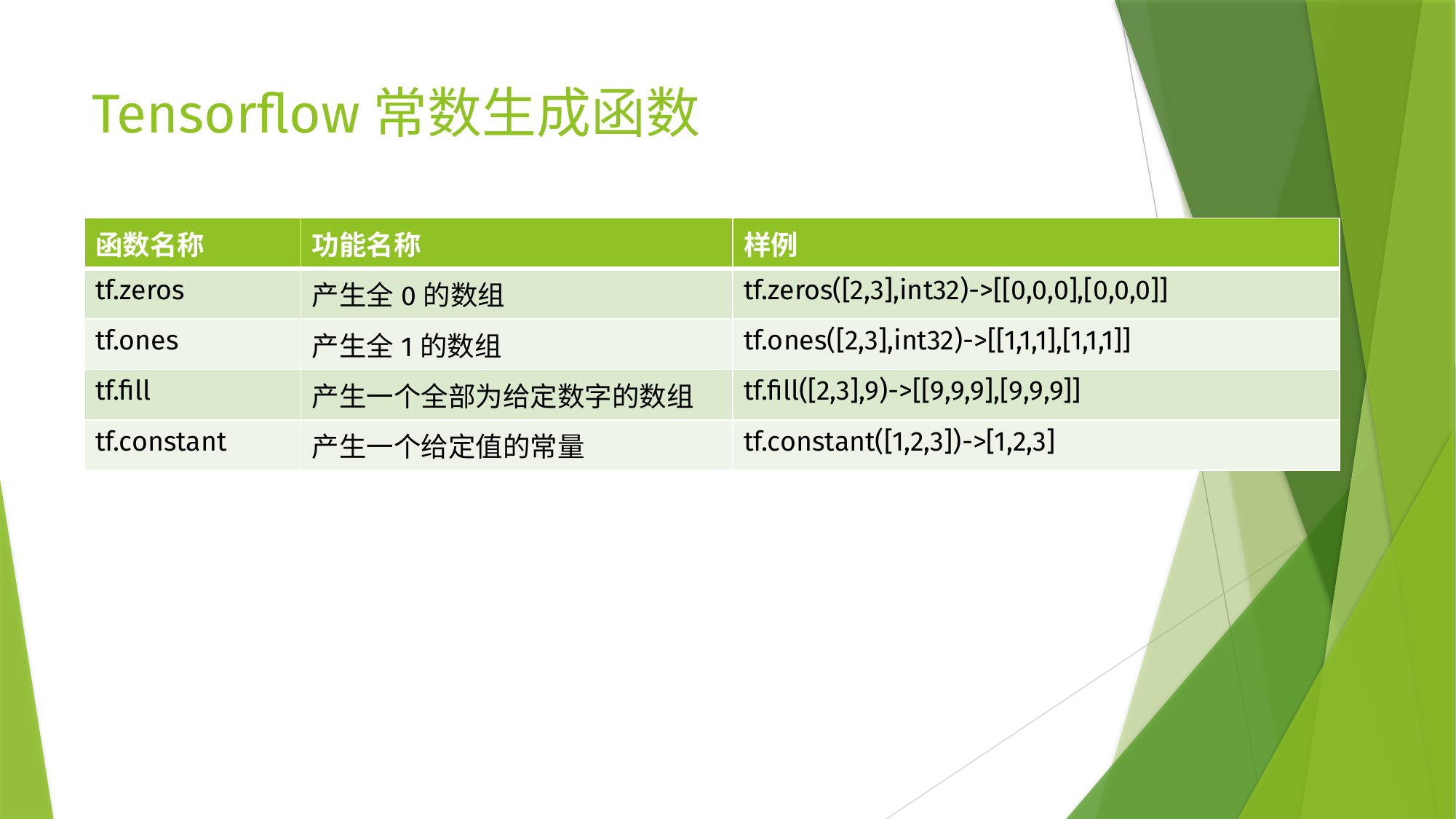

# Tensorflow常数生成函数
| 函数名称 | 功能名称 | 样例 |
| --- | --- | --- |
| tf.zeros | 产生全0的数组 | tf.zeros([2,3],int32)->[[0,0,0],[0,0,0]] |
| tf.ones | 产生全1的数组 | tf.ones([2,3],int32)->[[1,1,1],[1,1,1]] |
| tf.fill | 产生一个全部为给定数字的数组 | tf.fill([2,3],9)->[[9,9,9],[9,9,9]] |
| tf.constant | 产生一个给定值的常量 | tf.constant([1,2,3])->[1,2,3] |